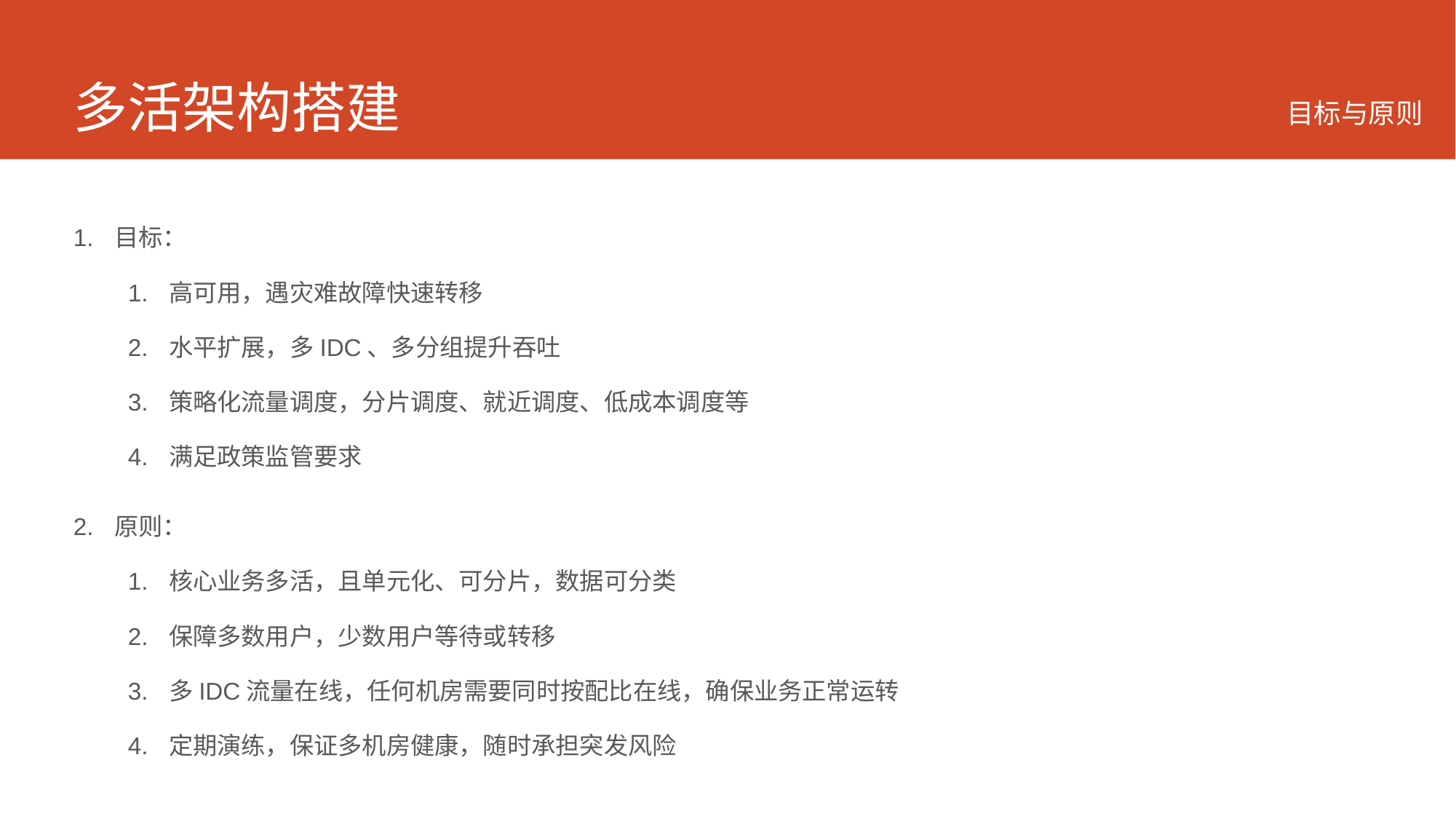

# 多活架构搭建
目标与原则
目标：
高可用，遇灾难故障快速转移
水平扩展，多IDC、多分组提升吞吐
策略化流量调度，分片调度、就近调度、低成本调度等
满足政策监管要求
原则：
核心业务多活，且单元化、可分片，数据可分类
保障多数用户，少数用户等待或转移
多IDC流量在线，任何机房需要同时按配比在线，确保业务正常运转
定期演练，保证多机房健康，随时承担突发风险